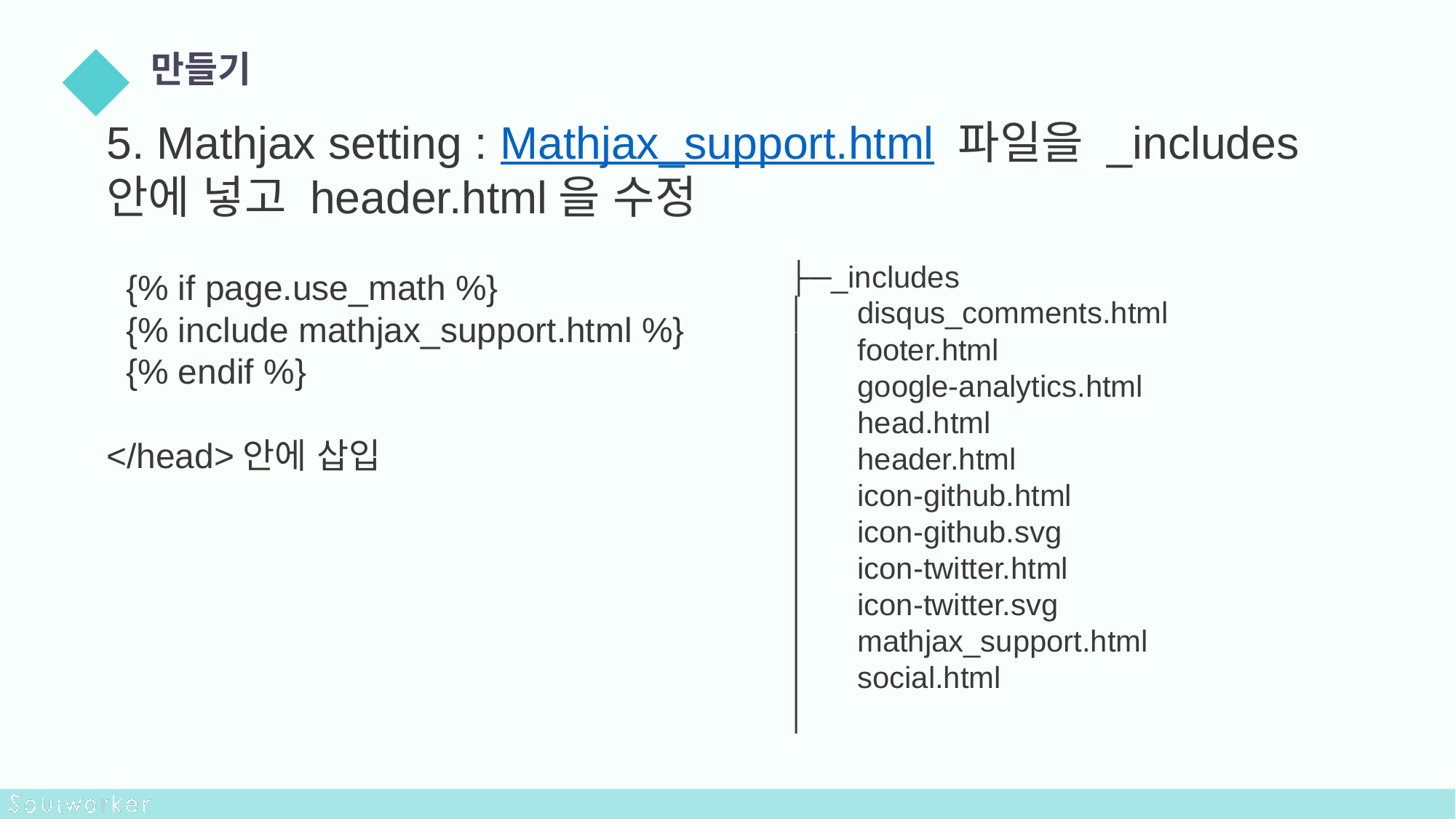

만들기

03
5. Mathjax setting : Mathjax_support.html 파일을 _includes안에 넣고 header.html을 수정

├─_includes
│      disqus_comments.html
│      footer.html
│      google-analytics.html
│      head.html
│      header.html
│      icon-github.html
│      icon-github.svg
│      icon-twitter.html
│      icon-twitter.svg
│      mathjax_support.html
│      social.html
│

  {% if page.use_math %}
  {% include mathjax_support.html %}
  {% endif %}

</head>안에 삽입